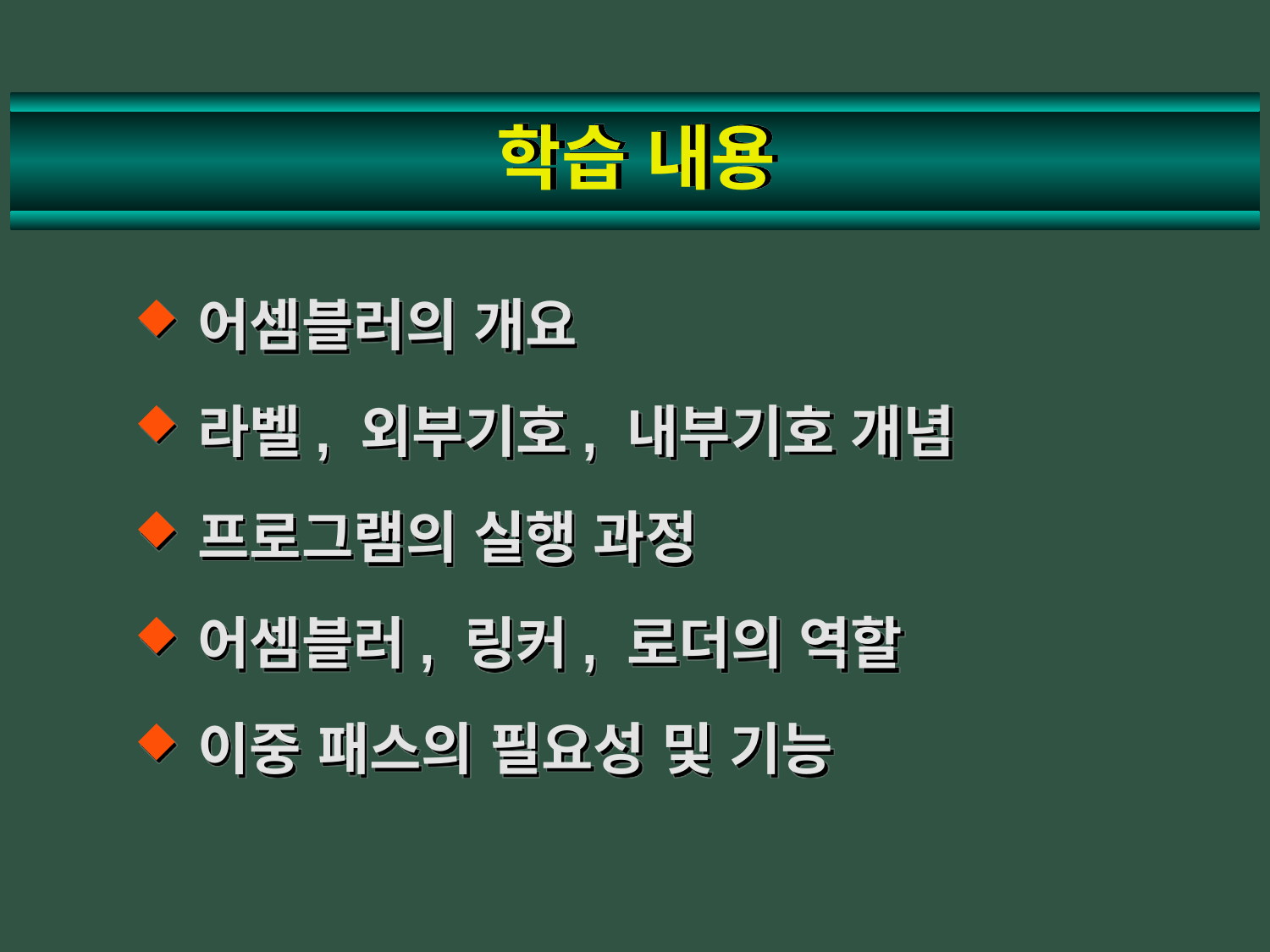

# 학습 내용
어셈블러의 개요
라벨, 외부기호, 내부기호 개념
프로그램의 실행 과정
어셈블러, 링커, 로더의 역할
이중 패스의 필요성 및 기능